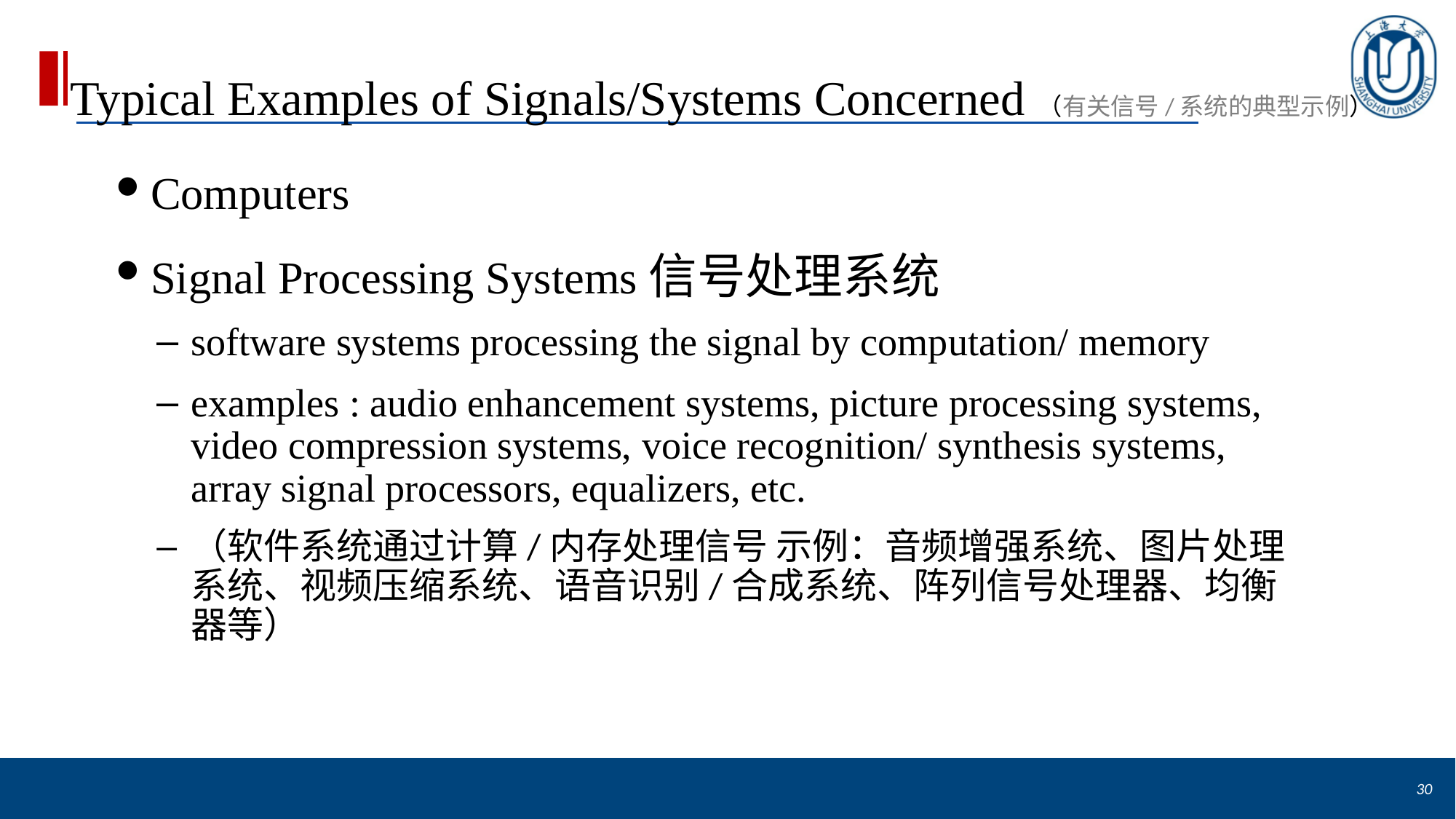

# Typical Examples of Signals/Systems Concerned（有关信号/系统的典型示例）
Computers
Signal Processing Systems信号处理系统
software systems processing the signal by computation/ memory
examples : audio enhancement systems, picture processing systems, video compression systems, voice recognition/ synthesis systems, array signal processors, equalizers, etc.
（软件系统通过计算/内存处理信号 示例：音频增强系统、图片处理系统、视频压缩系统、语音识别/合成系统、阵列信号处理器、均衡器等）
30